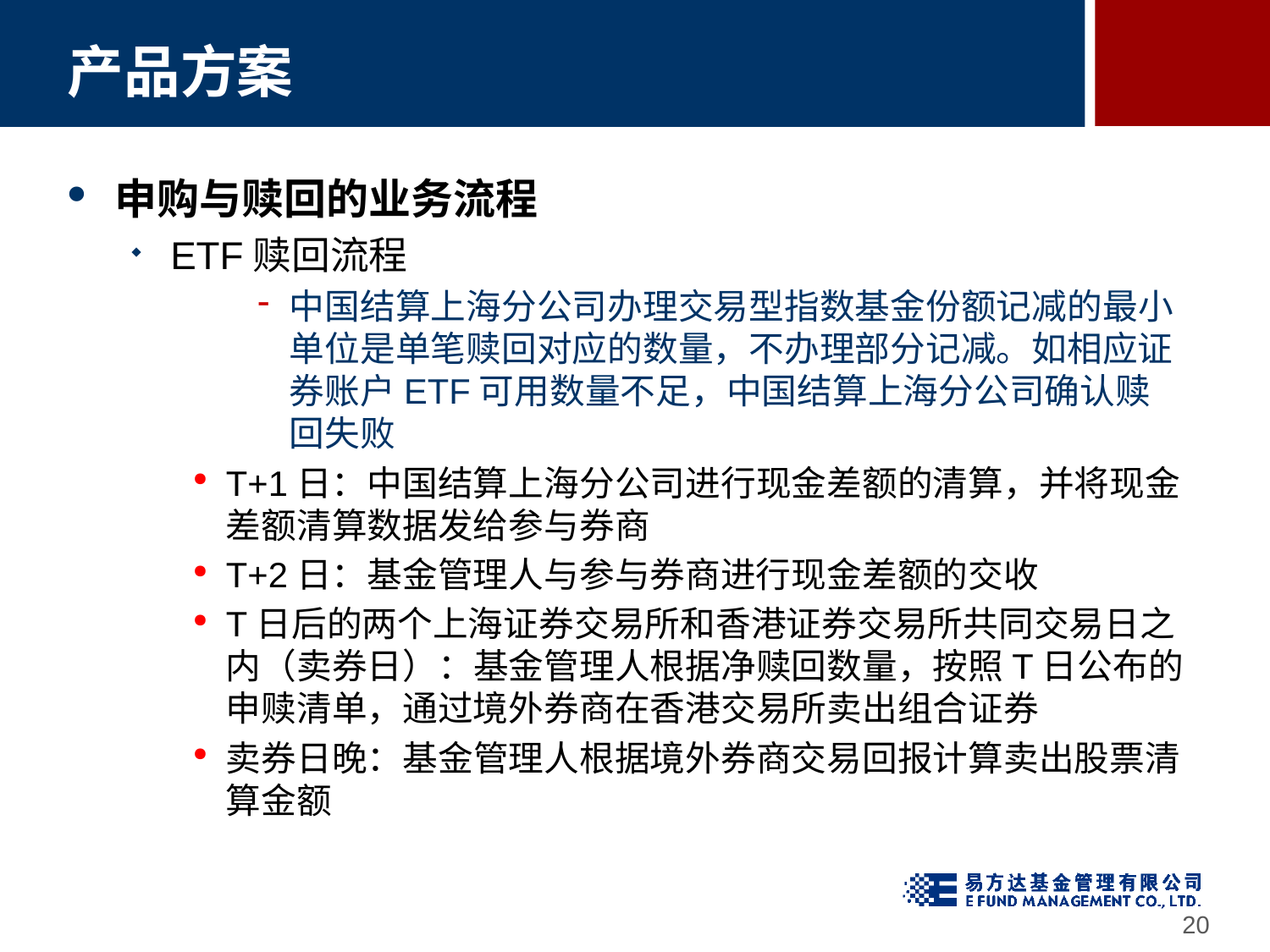

# 产品方案
申购与赎回的业务流程
ETF赎回流程
中国结算上海分公司办理交易型指数基金份额记减的最小单位是单笔赎回对应的数量，不办理部分记减。如相应证券账户ETF可用数量不足，中国结算上海分公司确认赎回失败
T+1日：中国结算上海分公司进行现金差额的清算，并将现金差额清算数据发给参与券商
T+2日：基金管理人与参与券商进行现金差额的交收
T日后的两个上海证券交易所和香港证券交易所共同交易日之内（卖券日）：基金管理人根据净赎回数量，按照T日公布的申赎清单，通过境外券商在香港交易所卖出组合证券
卖券日晚：基金管理人根据境外券商交易回报计算卖出股票清算金额